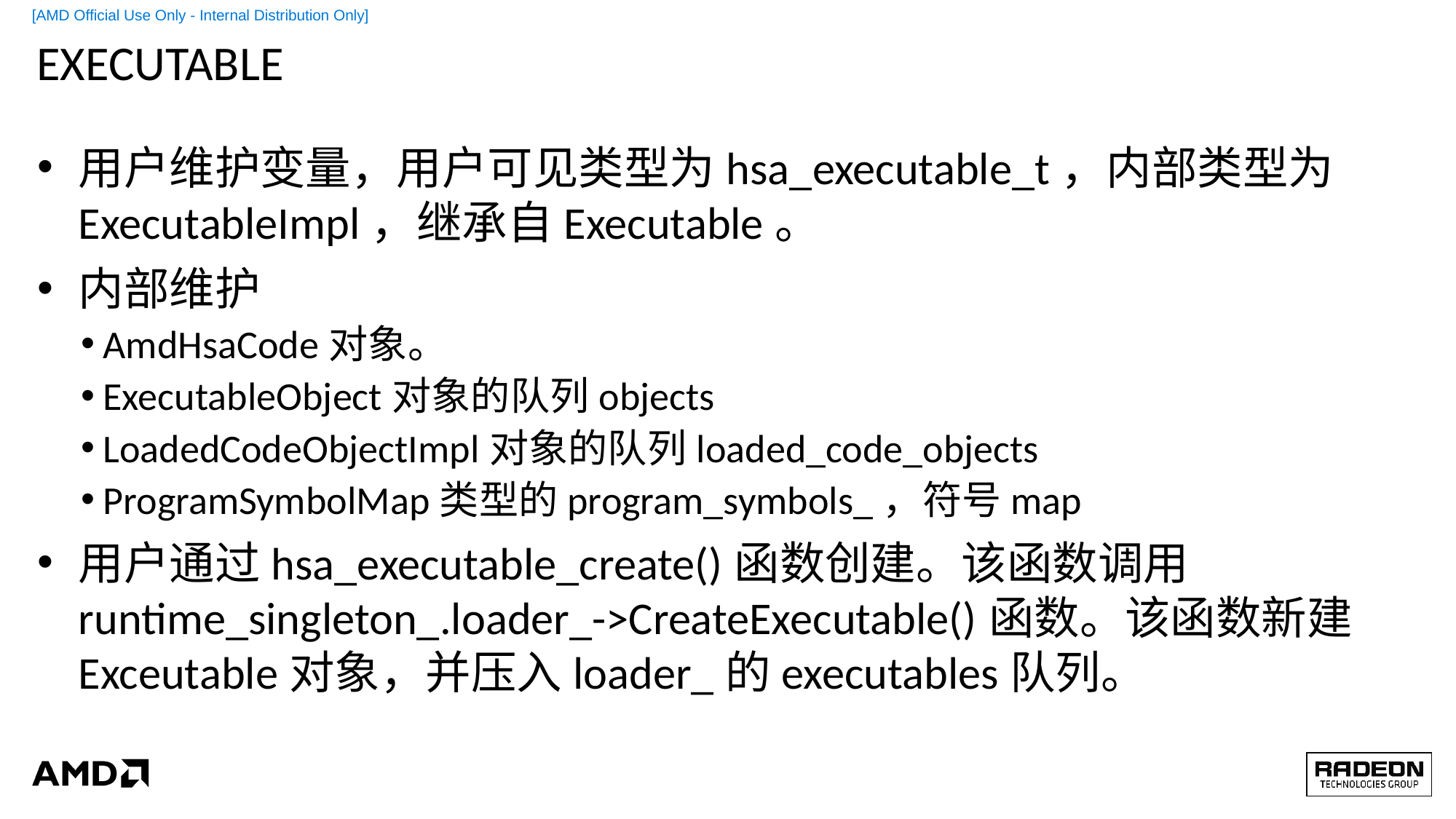

# executable

用户维护变量，用户可见类型为hsa_executable_t，内部类型为ExecutableImpl，继承自Executable。
内部维护
AmdHsaCode对象。
ExecutableObject对象的队列objects
LoadedCodeObjectImpl对象的队列loaded_code_objects
ProgramSymbolMap类型的program_symbols_，符号map
用户通过hsa_executable_create()函数创建。该函数调用runtime_singleton_.loader_->CreateExecutable()函数。该函数新建Exceutable对象，并压入loader_的executables队列。